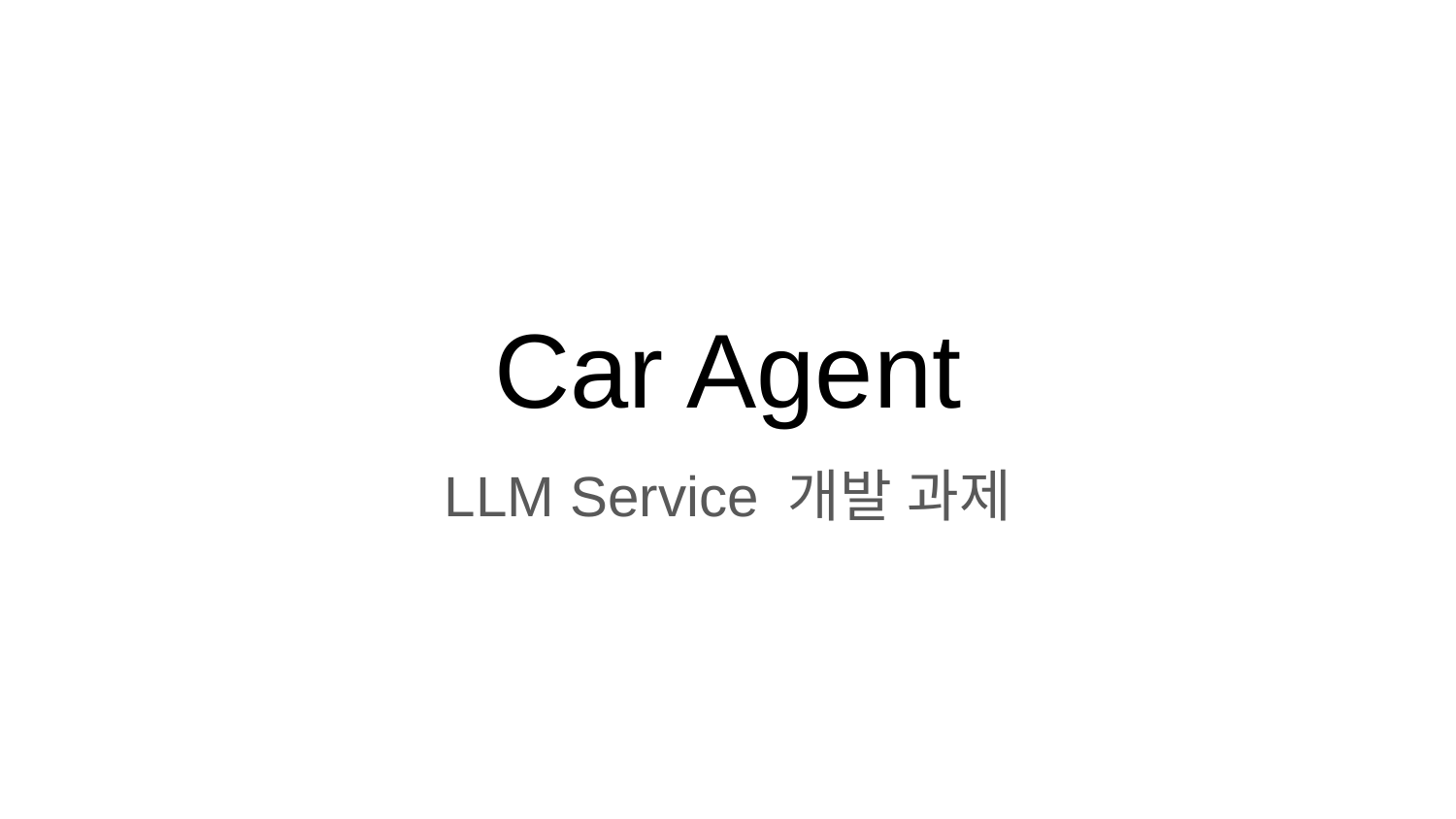

# Car Agent
LLM Service 개발 과제